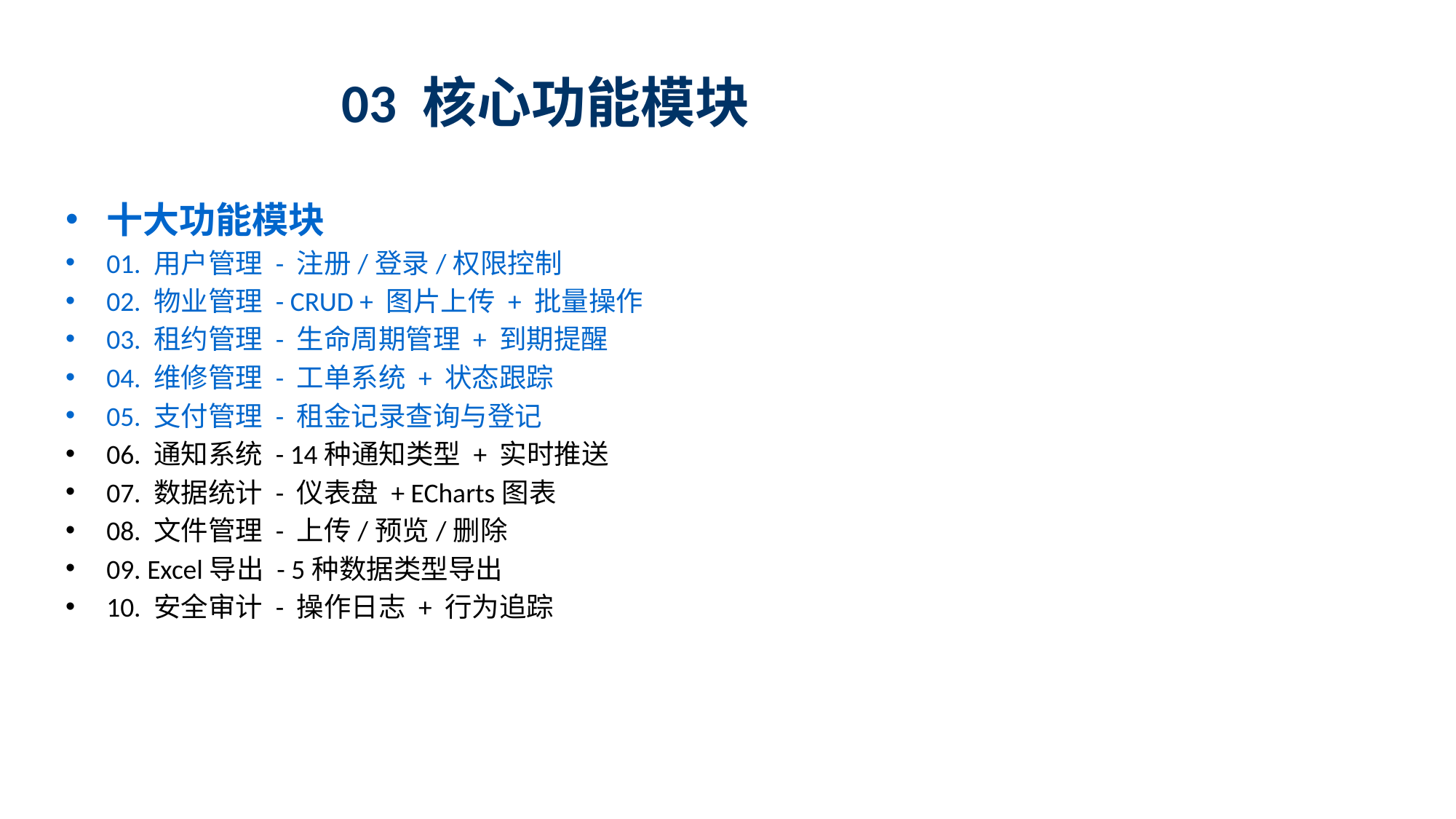

# 03 核心功能模块
十大功能模块
01. 用户管理 - 注册/登录/权限控制
02. 物业管理 - CRUD + 图片上传 + 批量操作
03. 租约管理 - 生命周期管理 + 到期提醒
04. 维修管理 - 工单系统 + 状态跟踪
05. 支付管理 - 租金记录查询与登记
06. 通知系统 - 14种通知类型 + 实时推送
07. 数据统计 - 仪表盘 + ECharts图表
08. 文件管理 - 上传/预览/删除
09. Excel导出 - 5种数据类型导出
10. 安全审计 - 操作日志 + 行为追踪